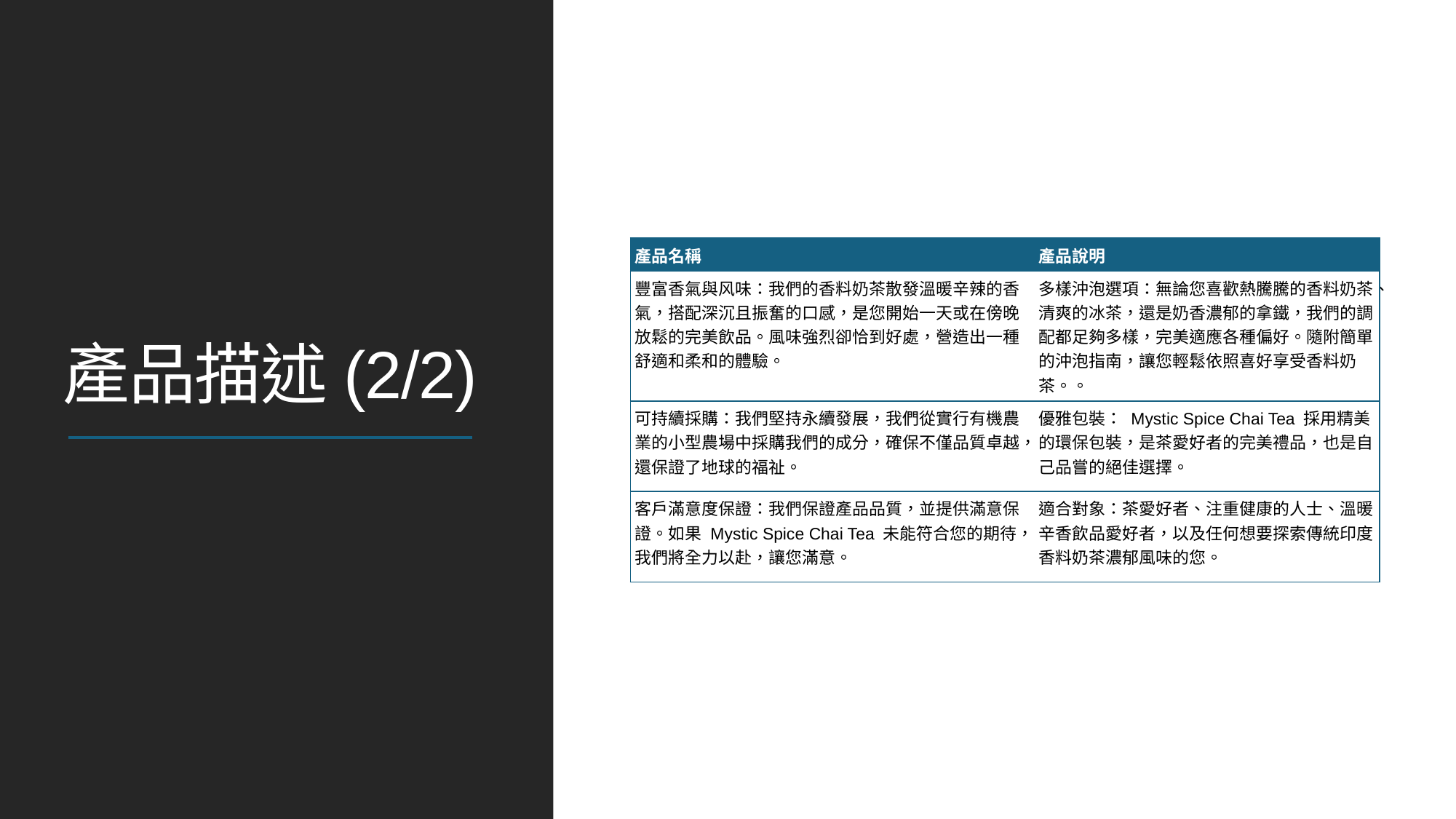

# 產品描述(2/2)
| 產品名稱 | 產品說明 |
| --- | --- |
| 豐富香氣與风味：我們的香料奶茶散發溫暖辛辣的香氣，搭配深沉且振奮的口感，是您開始一天或在傍晚放鬆的完美飲品。風味強烈卻恰到好處，營造出一種舒適和柔和的體驗。 | 多樣沖泡選項：無論您喜歡熱騰騰的香料奶茶、清爽的冰茶，還是奶香濃郁的拿鐵，我們的調配都足夠多樣，完美適應各種偏好。隨附簡單的沖泡指南，讓您輕鬆依照喜好享受香料奶茶。。 |
| 可持續採購：我們堅持永續發展，我們從實行有機農業的小型農場中採購我們的成分，確保不僅品質卓越，還保證了地球的福祉。 | 優雅包裝： Mystic Spice Chai Tea 採用精美的環保包裝，是茶愛好者的完美禮品，也是自己品嘗的絕佳選擇。 |
| 客戶滿意度保證：我們保證產品品質，並提供滿意保證。如果 Mystic Spice Chai Tea 未能符合您的期待，我們將全力以赴，讓您滿意。 | 適合對象：茶愛好者、注重健康的人士、溫暖辛香飲品愛好者，以及任何想要探索傳統印度香料奶茶濃郁風味的您。 |